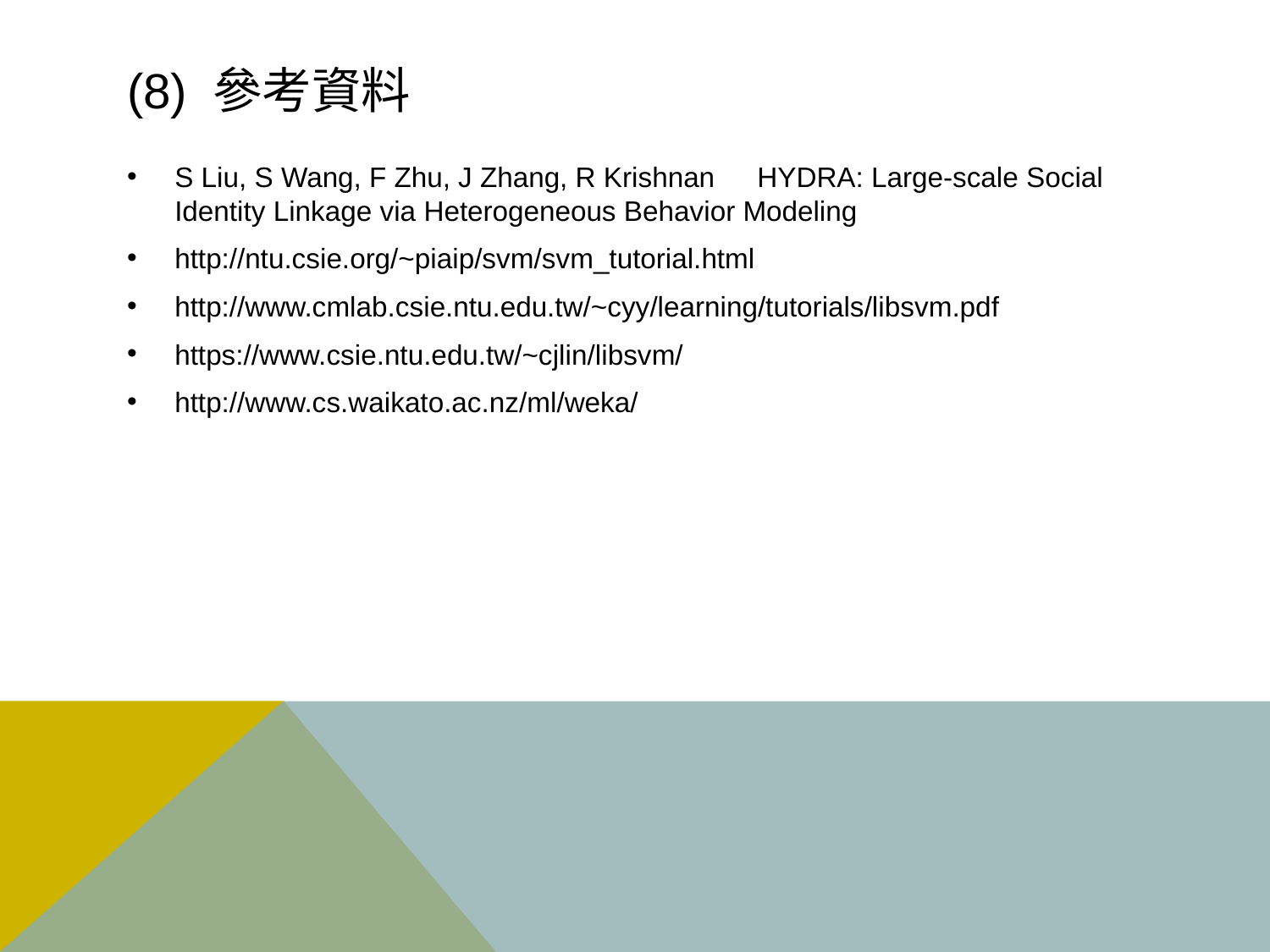

# (8) 參考資料
S Liu, S Wang, F Zhu, J Zhang, R Krishnan　HYDRA: Large-scale Social Identity Linkage via Heterogeneous Behavior Modeling
http://ntu.csie.org/~piaip/svm/svm_tutorial.html
http://www.cmlab.csie.ntu.edu.tw/~cyy/learning/tutorials/libsvm.pdf
https://www.csie.ntu.edu.tw/~cjlin/libsvm/
http://www.cs.waikato.ac.nz/ml/weka/